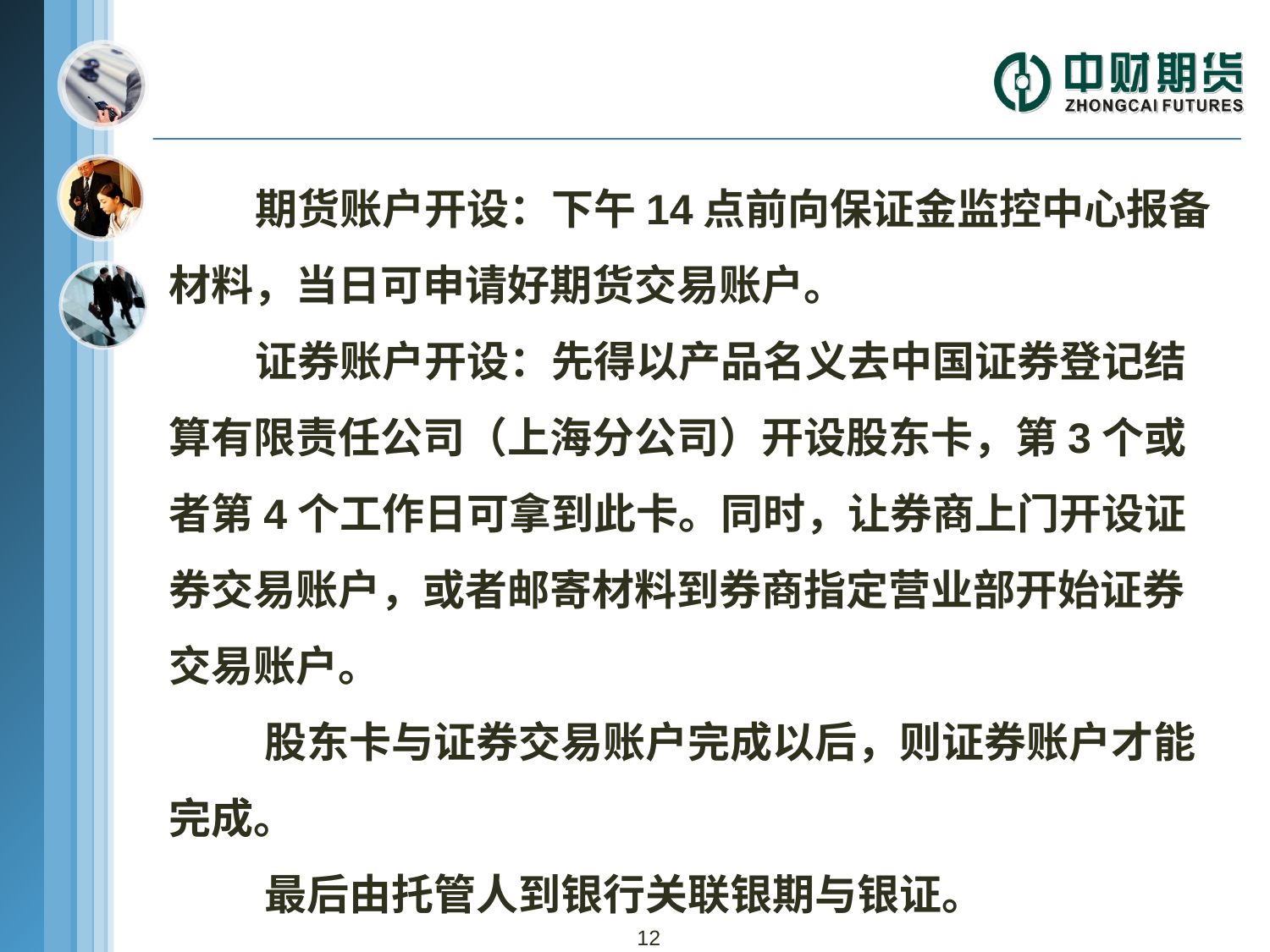

期货账户开设：下午14点前向保证金监控中心报备材料，当日可申请好期货交易账户。
        证券账户开设：先得以产品名义去中国证券登记结算有限责任公司（上海分公司）开设股东卡，第3个或者第4个工作日可拿到此卡。同时，让券商上门开设证券交易账户，或者邮寄材料到券商指定营业部开始证券交易账户。
         股东卡与证券交易账户完成以后，则证券账户才能完成。
         最后由托管人到银行关联银期与银证。
12